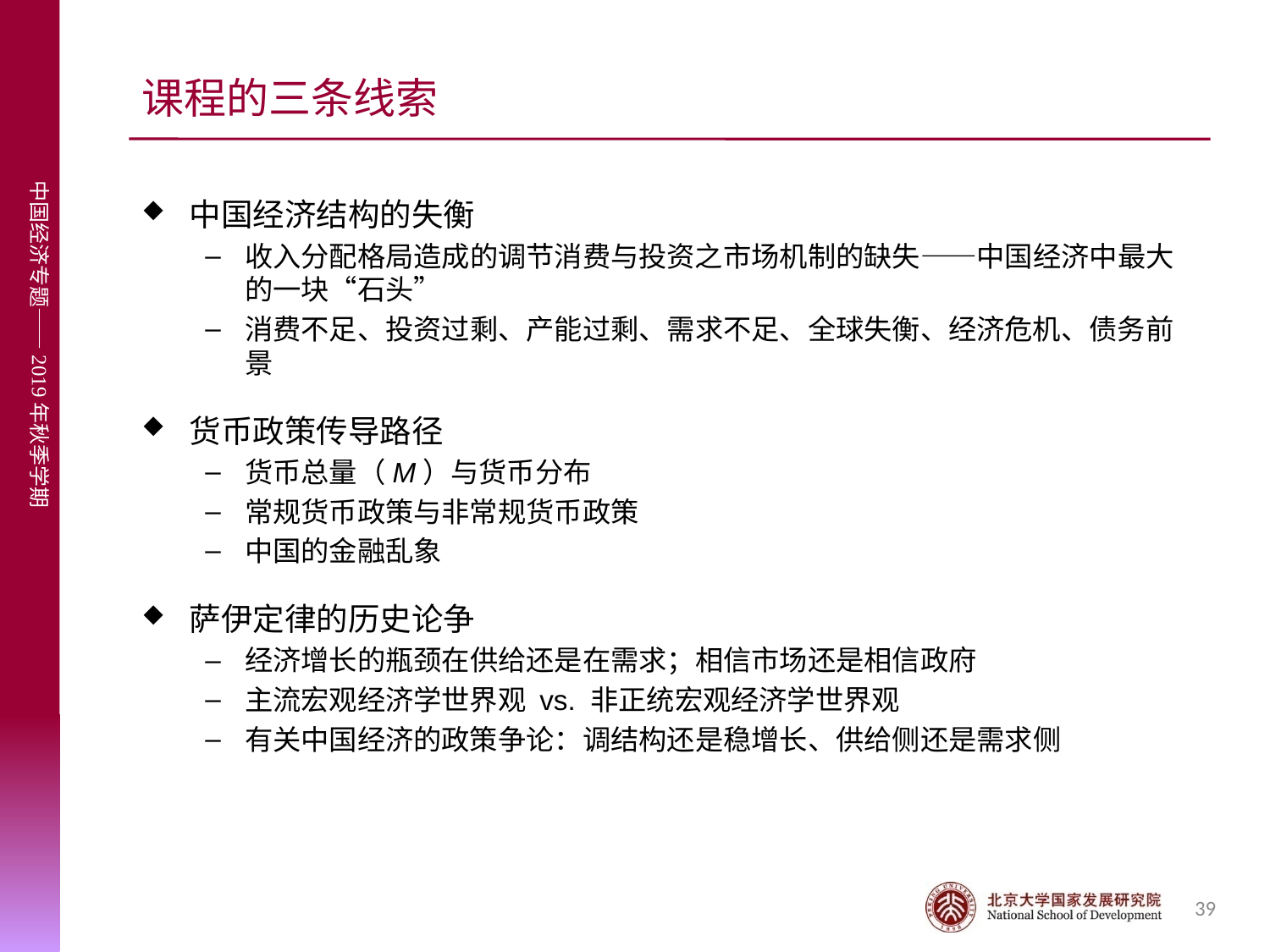

# 课程的三条线索
中国经济结构的失衡
收入分配格局造成的调节消费与投资之市场机制的缺失——中国经济中最大的一块“石头”
消费不足、投资过剩、产能过剩、需求不足、全球失衡、经济危机、债务前景
货币政策传导路径
货币总量（M）与货币分布
常规货币政策与非常规货币政策
中国的金融乱象
萨伊定律的历史论争
经济增长的瓶颈在供给还是在需求；相信市场还是相信政府
主流宏观经济学世界观 vs. 非正统宏观经济学世界观
有关中国经济的政策争论：调结构还是稳增长、供给侧还是需求侧

39